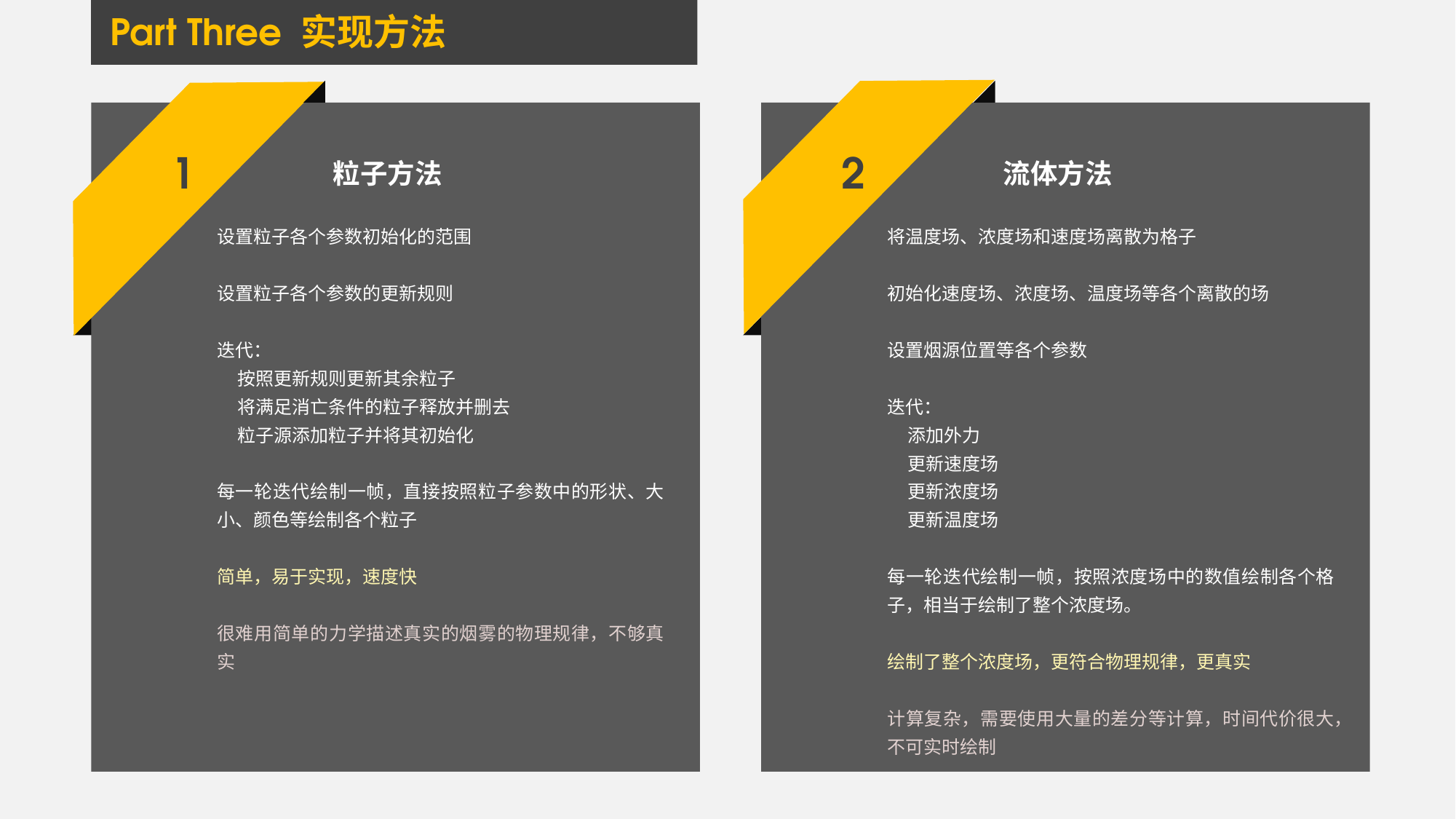

Part Three 实现方法

1
2
粒子方法
流体方法

设置粒子各个参数初始化的范围

设置粒子各个参数的更新规则

迭代：
    按照更新规则更新其余粒子
    将满足消亡条件的粒子释放并删去
    粒子源添加粒子并将其初始化

每一轮迭代绘制一帧，直接按照粒子参数中的形状、大小、颜色等绘制各个粒子

简单，易于实现，速度快

很难用简单的力学描述真实的烟雾的物理规律，不够真实

将温度场、浓度场和速度场离散为格子

初始化速度场、浓度场、温度场等各个离散的场

设置烟源位置等各个参数

迭代：
    添加外力
    更新速度场
    更新浓度场
    更新温度场

每一轮迭代绘制一帧，按照浓度场中的数值绘制各个格子，相当于绘制了整个浓度场。

绘制了整个浓度场，更符合物理规律，更真实

计算复杂，需要使用大量的差分等计算，时间代价很大，不可实时绘制